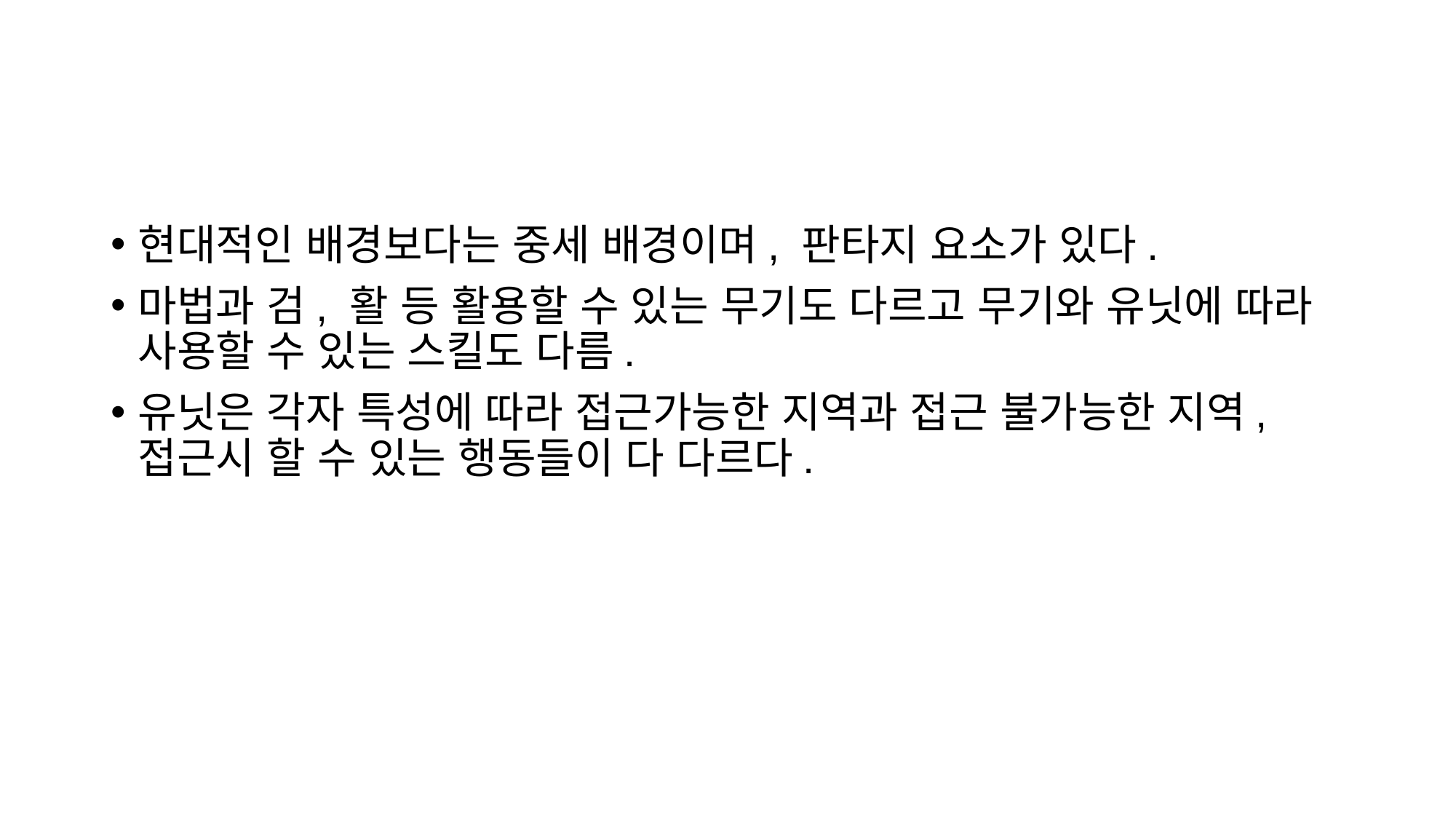

#
현대적인 배경보다는 중세 배경이며, 판타지 요소가 있다.
마법과 검, 활 등 활용할 수 있는 무기도 다르고 무기와 유닛에 따라 사용할 수 있는 스킬도 다름.
유닛은 각자 특성에 따라 접근가능한 지역과 접근 불가능한 지역, 접근시 할 수 있는 행동들이 다 다르다.